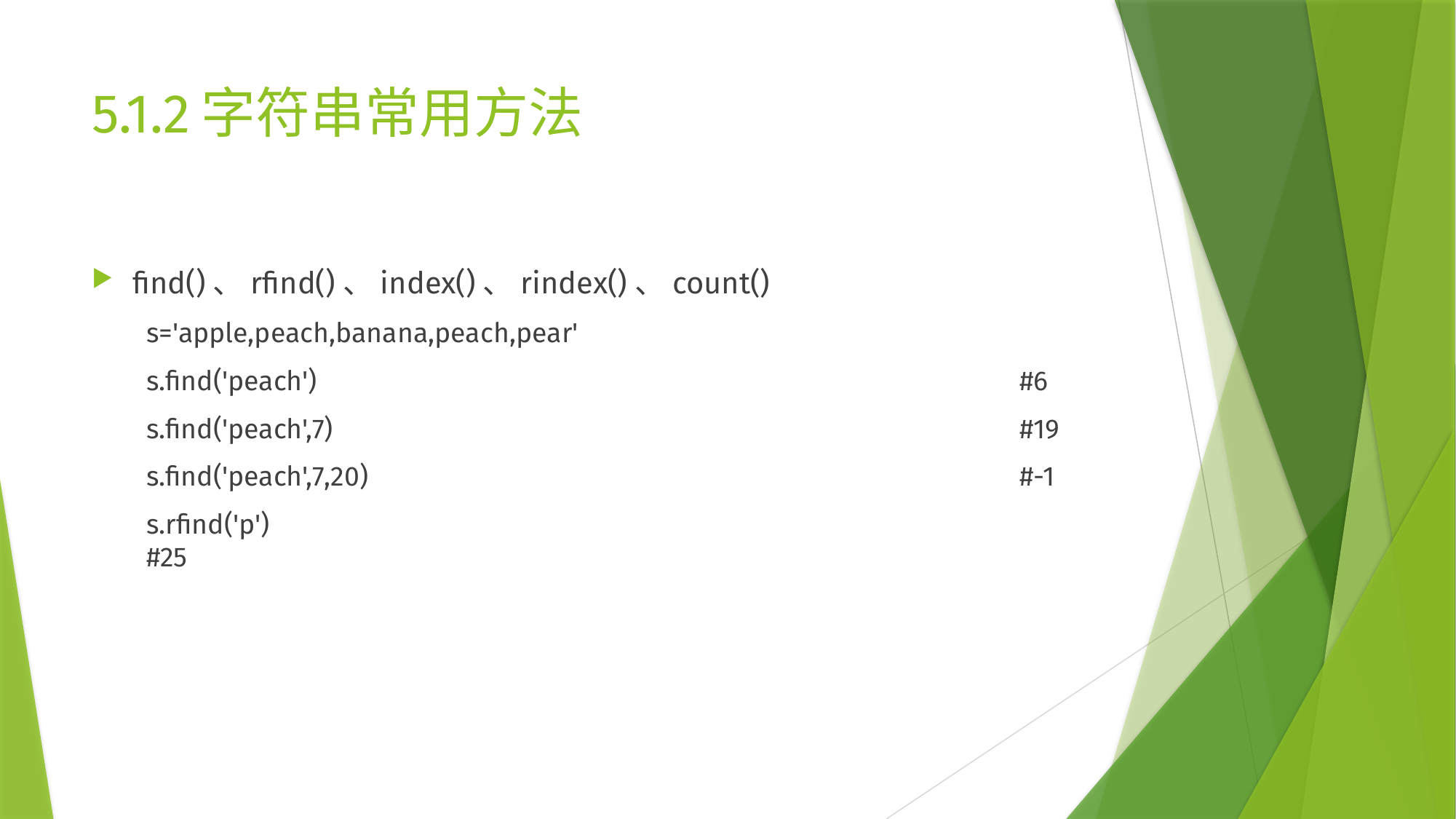

# 5.1.2	字符串常用方法
find()、rfind()、index()、rindex()、count()
s='apple,peach,banana,peach,pear'
s.find('peach')							#6
s.find('peach',7)							#19
s.find('peach',7,20)						#-1
s.rfind('p')								#25